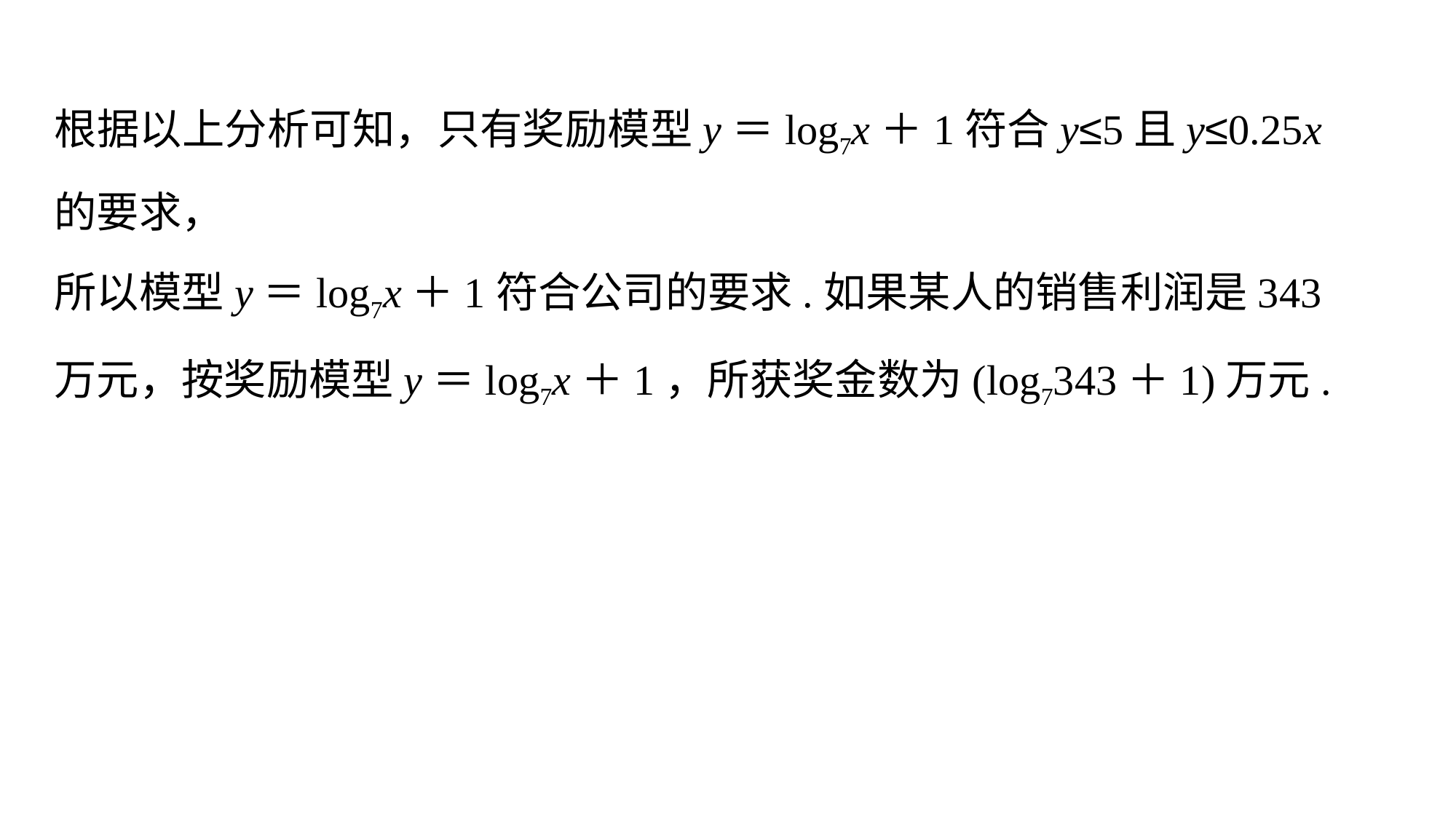

根据以上分析可知，只有奖励模型y＝log7x＋1符合y≤5且y≤0.25x的要求，
所以模型y＝log7x＋1符合公司的要求.如果某人的销售利润是343万元，按奖励模型y＝log7x＋1，所获奖金数为(log7343＋1)万元.